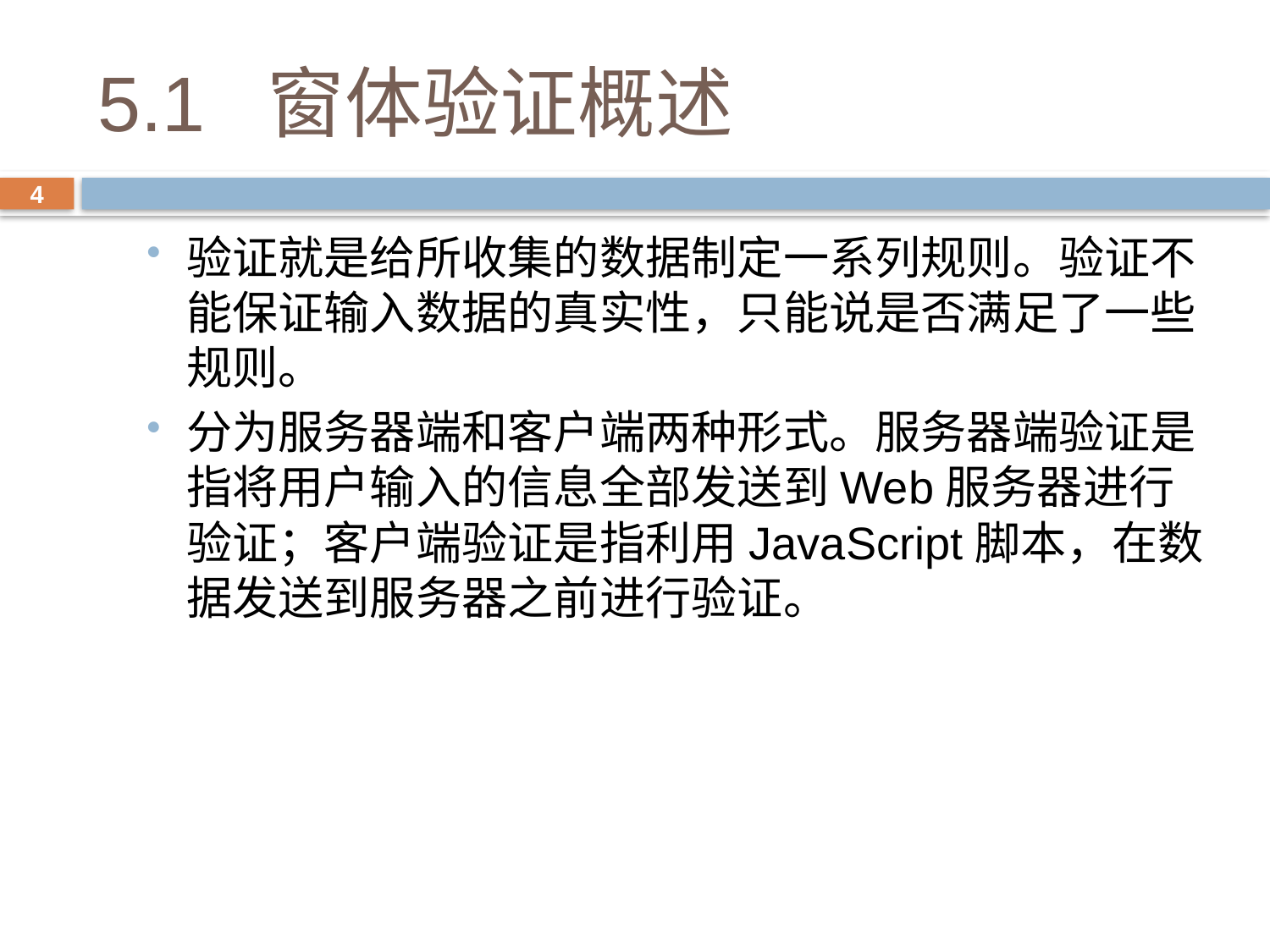

# 5.1  窗体验证概述
4
验证就是给所收集的数据制定一系列规则。验证不能保证输入数据的真实性，只能说是否满足了一些规则。
分为服务器端和客户端两种形式。服务器端验证是指将用户输入的信息全部发送到Web服务器进行验证；客户端验证是指利用JavaScript脚本，在数据发送到服务器之前进行验证。